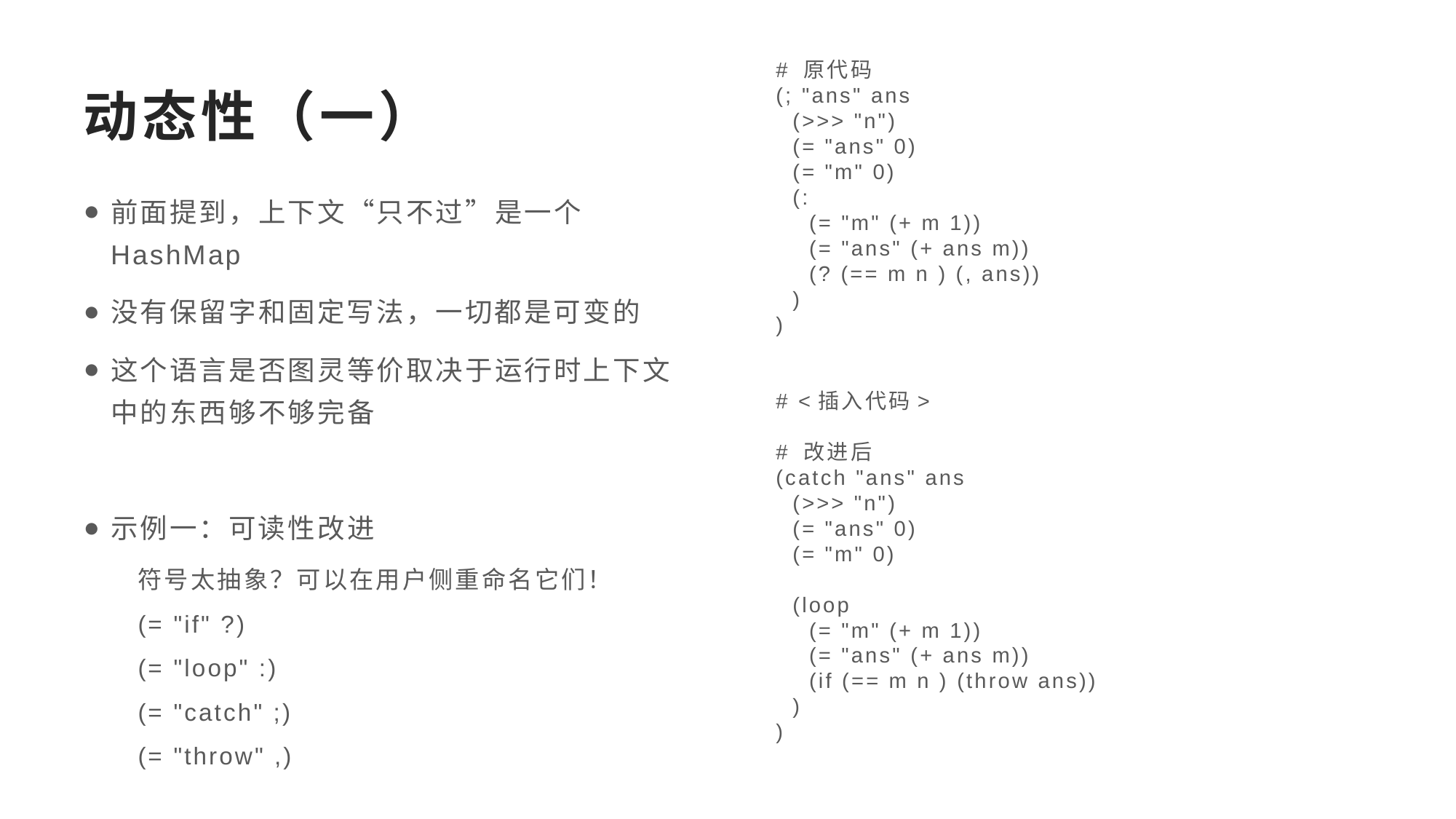

# 原代码
(; "ans" ans
  (>>> "n")
  (= "ans" 0)
  (= "m" 0)
  (:
    (= "m" (+ m 1))
    (= "ans" (+ ans m))
    (? (== m n ) (, ans))
  )
)

# <插入代码>

# 改进后
(catch "ans" ans
  (>>> "n")
  (= "ans" 0)
  (= "m" 0)

  (loop
    (= "m" (+ m 1))
    (= "ans" (+ ans m))
    (if (== m n ) (throw ans))
  )
)
# 动态性（一）
前面提到，上下文“只不过”是一个HashMap
没有保留字和固定写法，一切都是可变的
这个语言是否图灵等价取决于运行时上下文中的东西够不够完备

示例一：可读性改进
符号太抽象？可以在用户侧重命名它们！
(= "if" ?)
(= "loop" :)
(= "catch" ;)
(= "throw" ,)
19